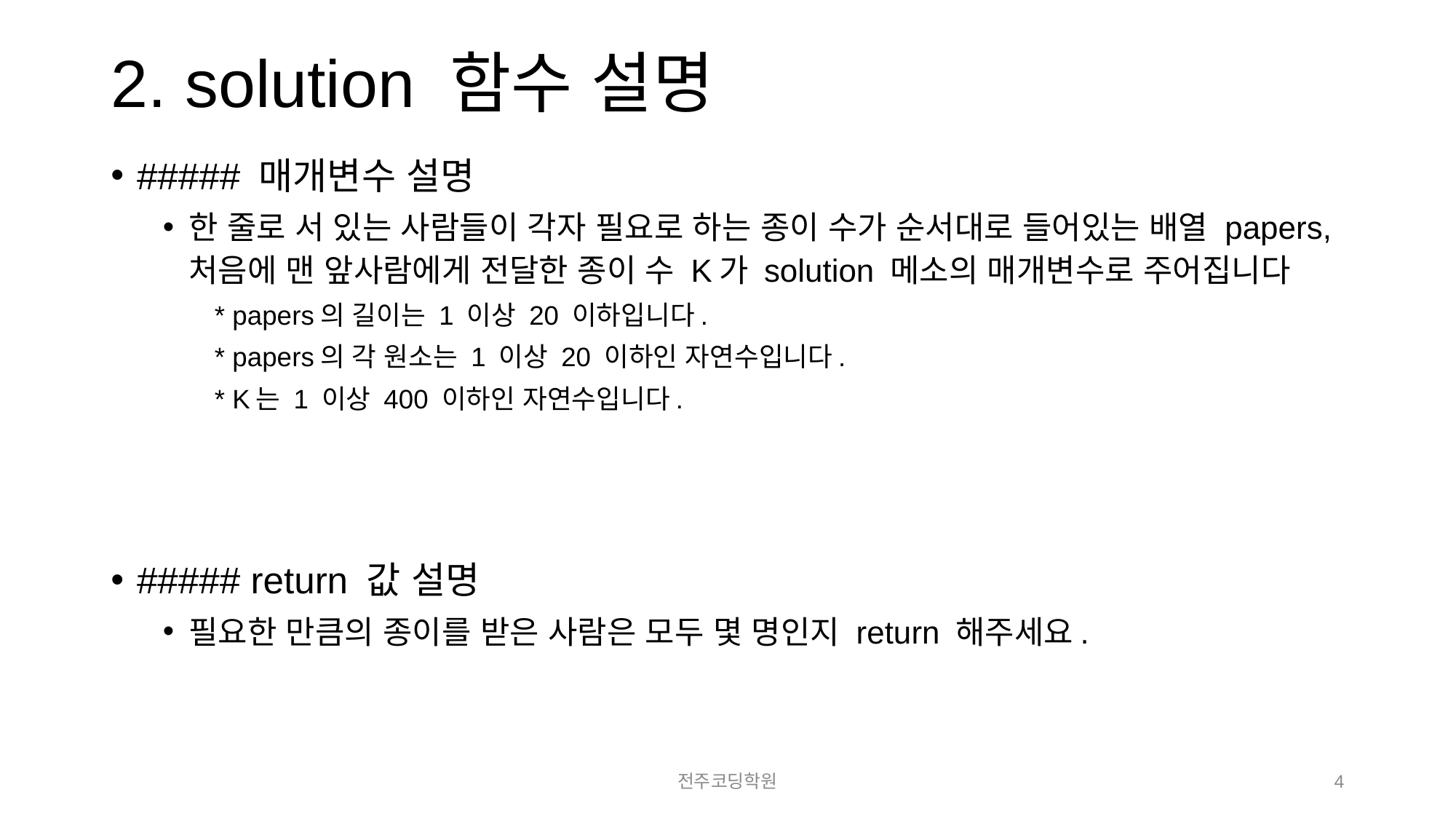

# 2. solution 함수 설명
##### 매개변수 설명
한 줄로 서 있는 사람들이 각자 필요로 하는 종이 수가 순서대로 들어있는 배열 papers, 처음에 맨 앞사람에게 전달한 종이 수 K가 solution 메소의 매개변수로 주어집니다
* papers의 길이는 1 이상 20 이하입니다.
* papers의 각 원소는 1 이상 20 이하인 자연수입니다.
* K는 1 이상 400 이하인 자연수입니다.

##### return 값 설명
필요한 만큼의 종이를 받은 사람은 모두 몇 명인지 return 해주세요.
전주코딩학원
4